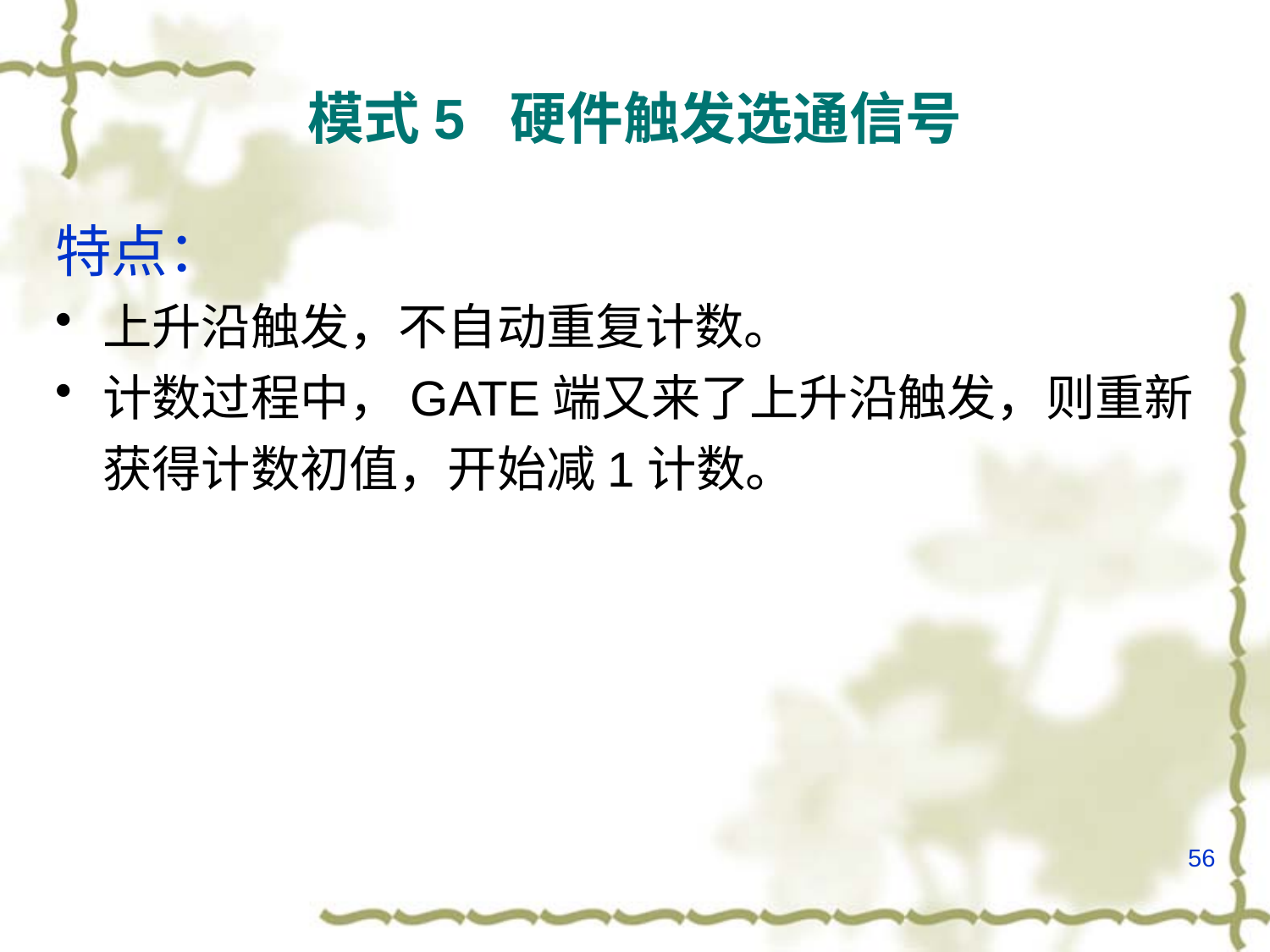

# 模式5  硬件触发选通信号
特点：
上升沿触发，不自动重复计数。
计数过程中，GATE端又来了上升沿触发，则重新获得计数初值，开始减1计数。
56